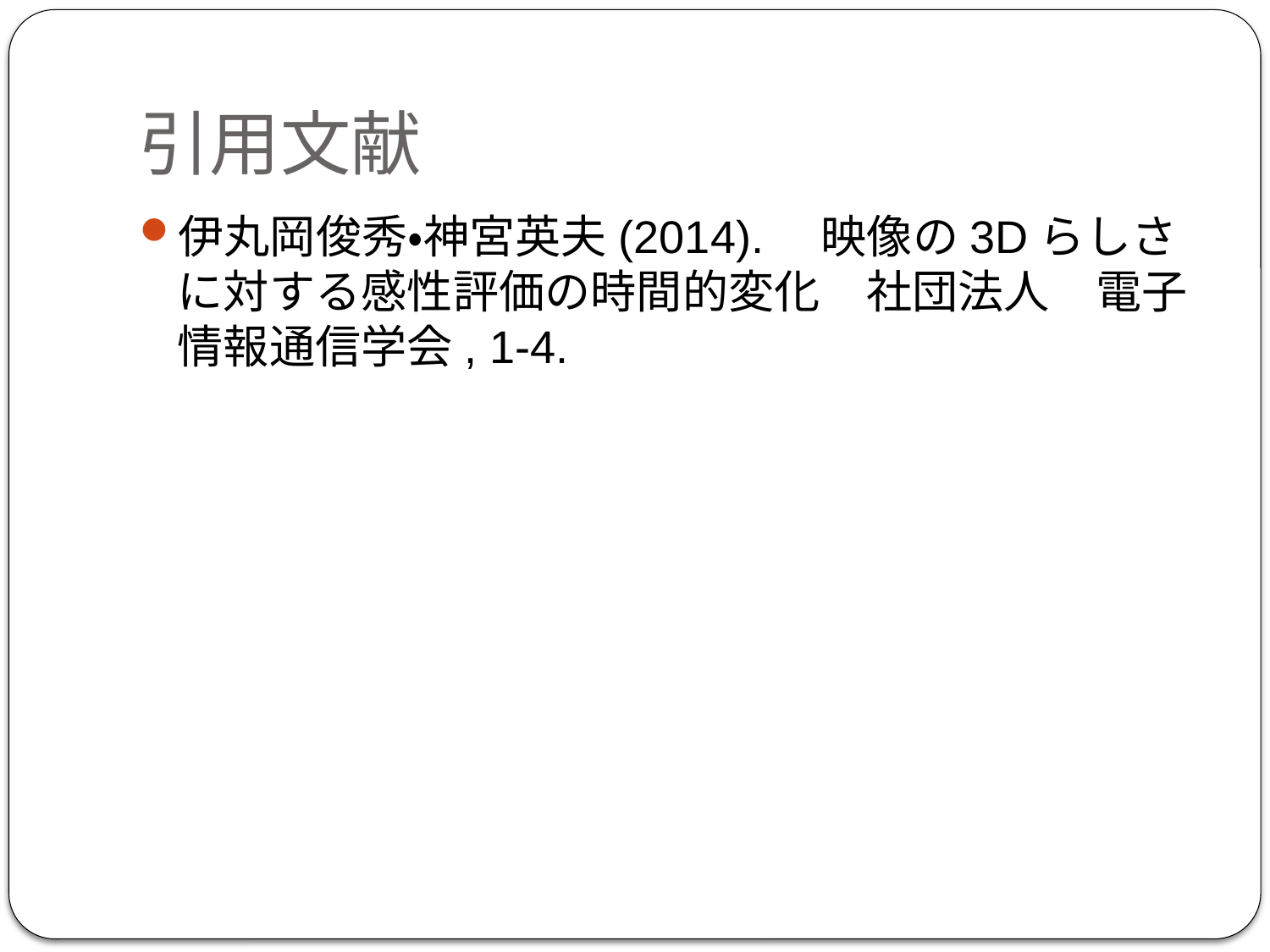

# 引用文献
伊丸岡俊秀・神宮英夫(2014).　映像の3Dらしさに対する感性評価の時間的変化　社団法人　電子情報通信学会, 1-4.